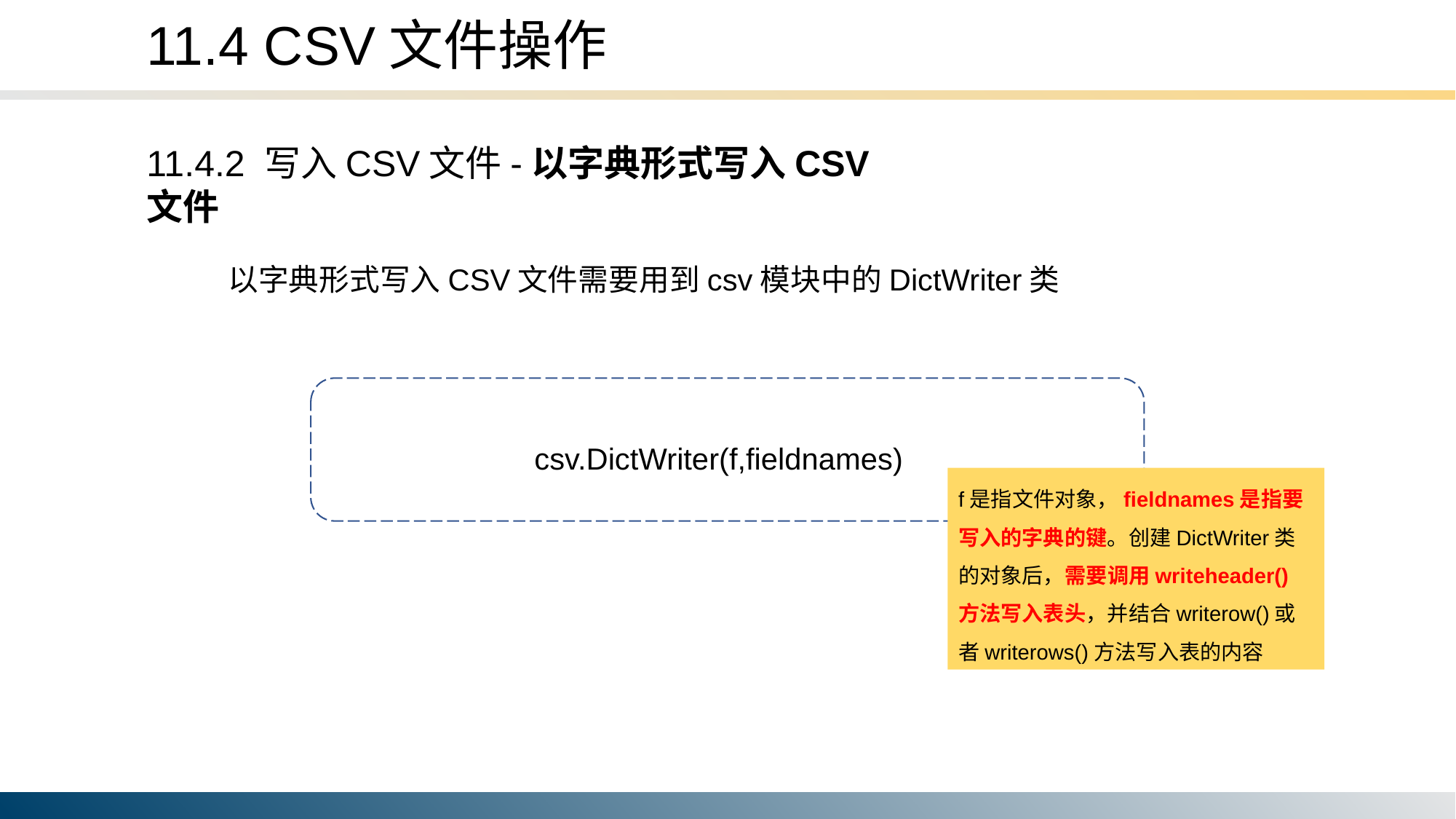

11.4 CSV文件操作
11.4.2 写入CSV文件-以字典形式写入CSV文件
以字典形式写入CSV文件需要用到csv模块中的DictWriter类

csv.DictWriter(f,fieldnames)
f是指文件对象，fieldnames是指要写入的字典的键。创建DictWriter类的对象后，需要调用writeheader()方法写入表头，并结合writerow()或者writerows()方法写入表的内容